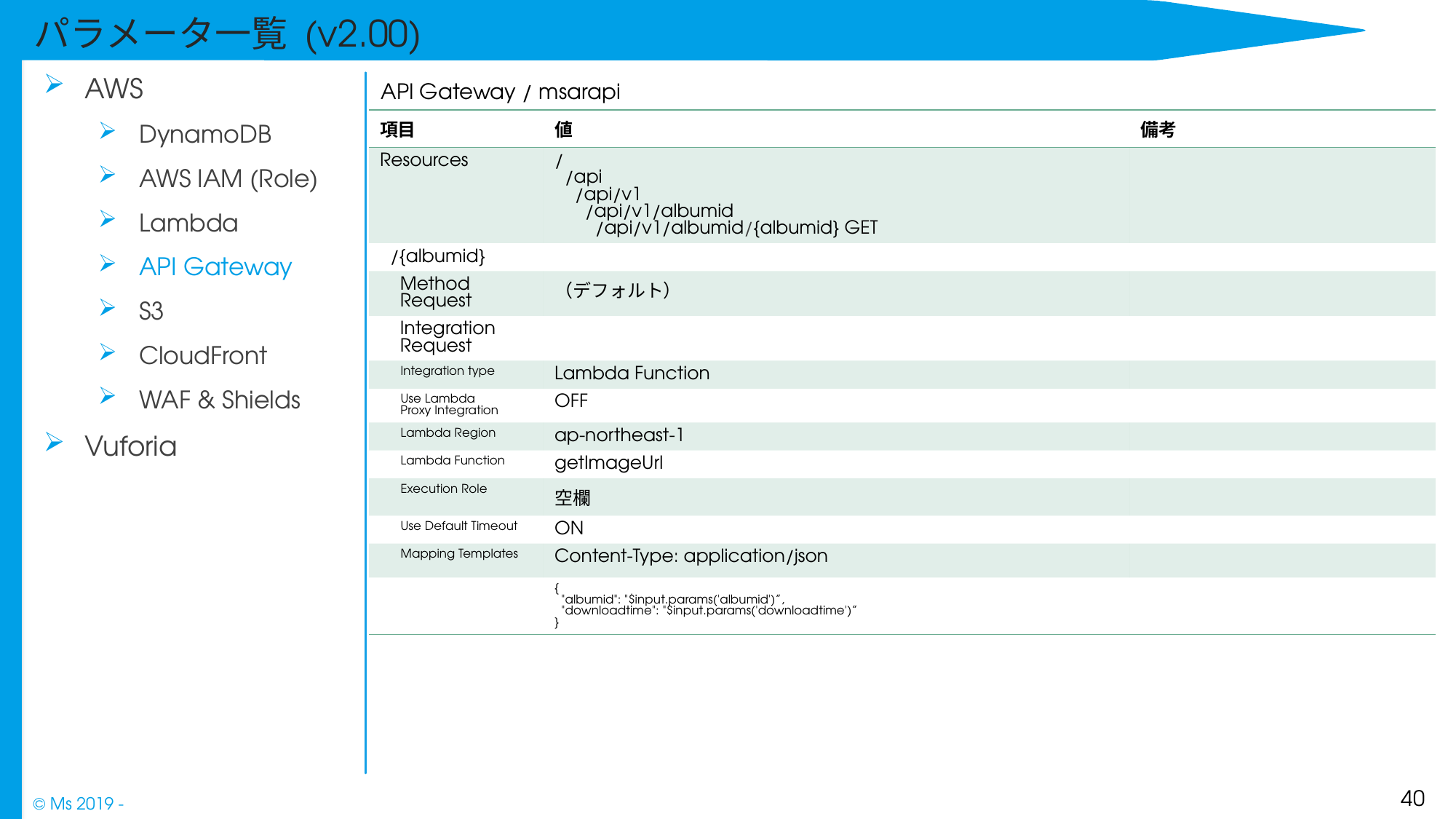

# パラメータ一覧 (v2.00)
AWS
DynamoDB
AWS IAM (Role)
Lambda
API Gateway
S3
CloudFront
WAF & Shields
Vuforia
API Gateway / msarapi
| 項目 | 値 | 備考 |
| --- | --- | --- |
| Resources | / /api /api/v1 /api/v1/albumid /api/v1/albumid/{albumid} GET |  |
| /{albumid} |  |  |
| Method Request | （デフォルト） |  |
| Integration Request |  |  |
| Integration type | Lambda Function |  |
| Use Lambda Proxy Integration | OFF |  |
| Lambda Region | ap-northeast-1 |  |
| Lambda Function | getImageUrl |  |
| Execution Role | 空欄 |  |
| Use Default Timeout | ON |  |
| Mapping Templates | Content-Type: application/json |  |
|  | { "albumid": "$input.params('albumid')”, "downloadtime": "$input.params('downloadtime')” } |  |
40